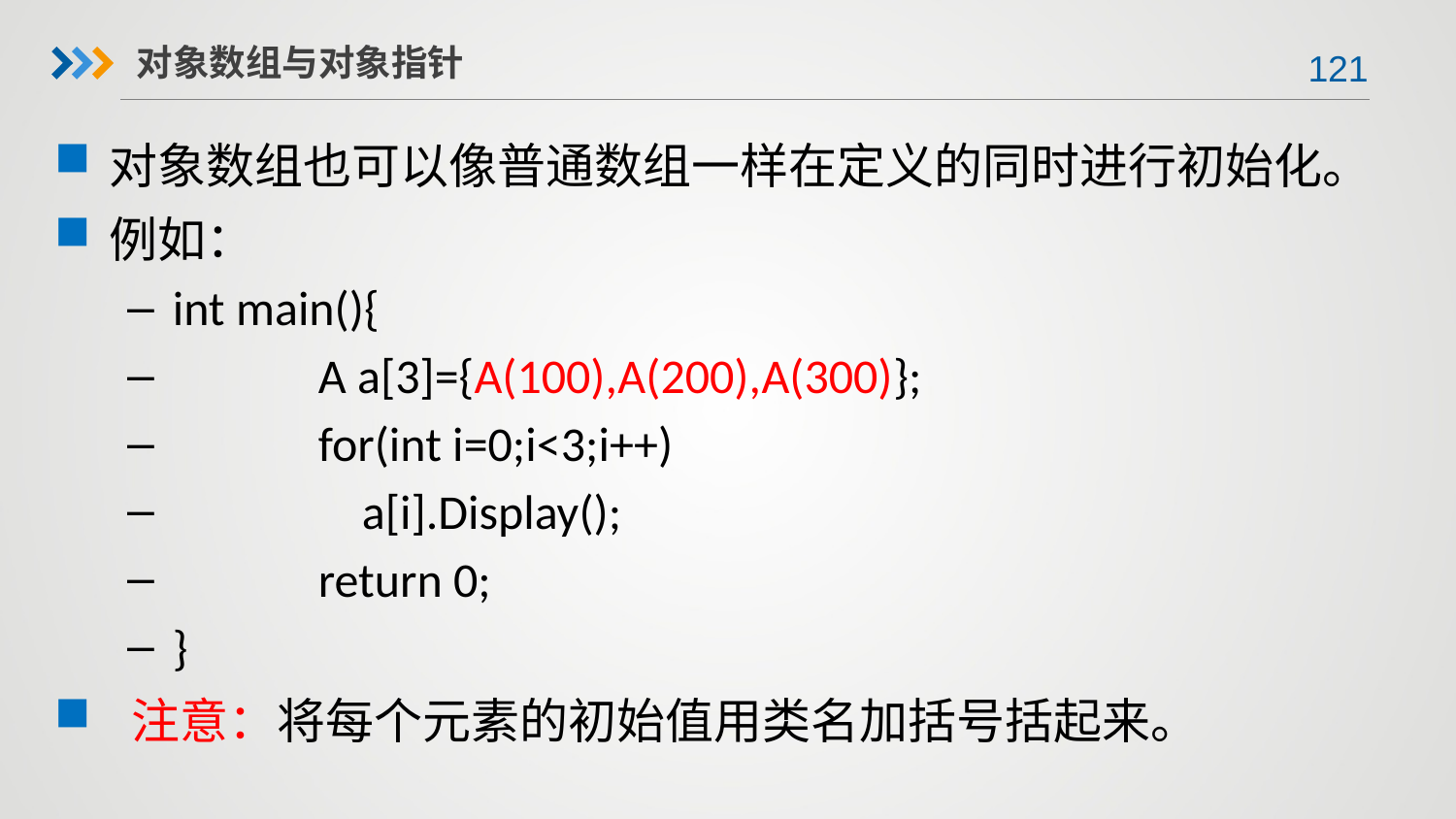

对象数组与对象指针
对象数组也可以像普通数组一样在定义的同时进行初始化。
例如：
int main(){
	A a[3]={A(100),A(200),A(300)};
	for(int i=0;i<3;i++)
	    a[i].Display();
	return 0;
}
 注意：将每个元素的初始值用类名加括号括起来。